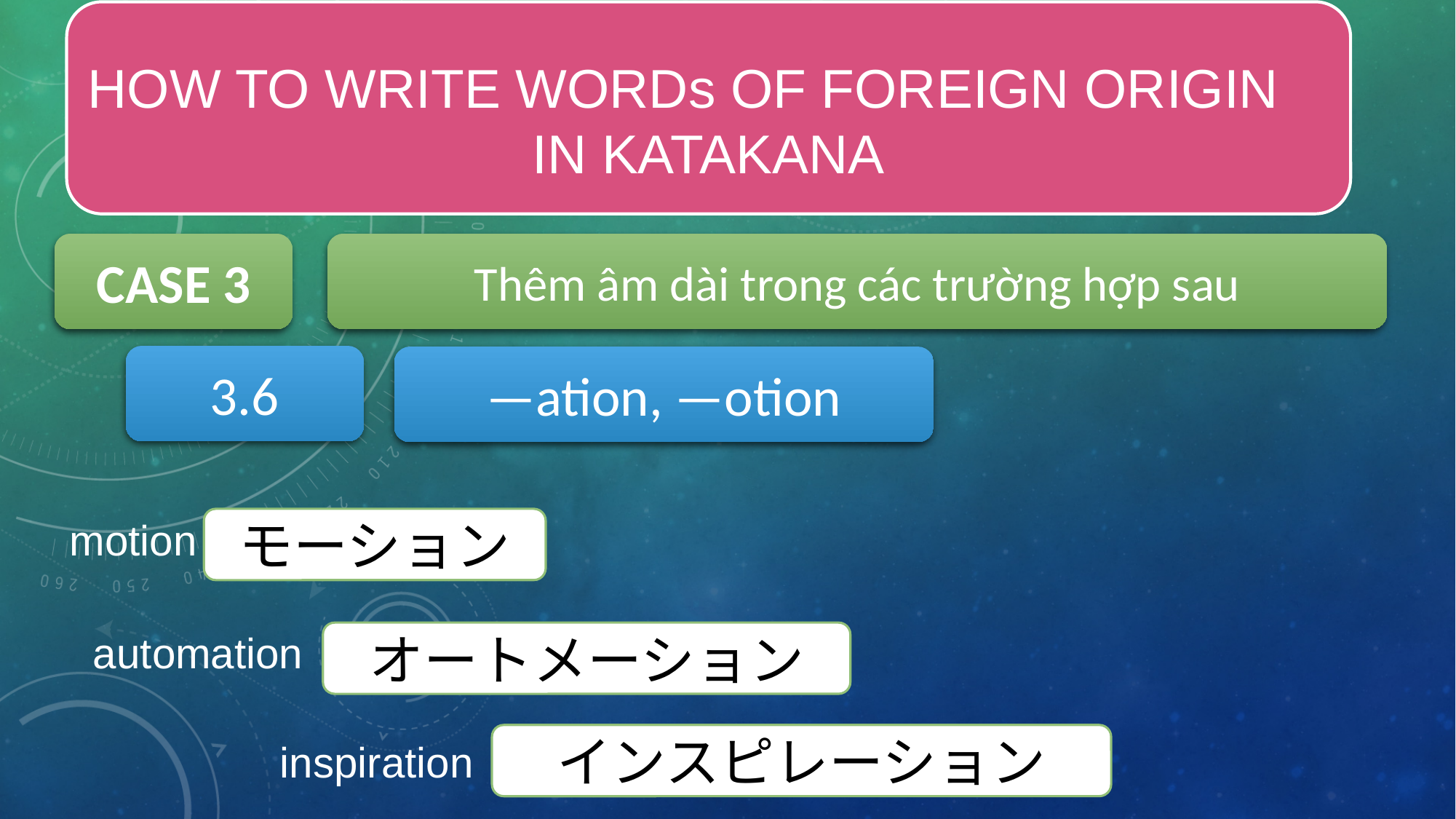

HOW TO WRITE WORDs OF FOREIGN ORIGIN
IN KATAKANA

CASE 3
Thêm âm dài trong các trường hợp sau
3.6
—ation, —otion
motion
モーション
automation
オートメーション
inspiration
インスピレーション